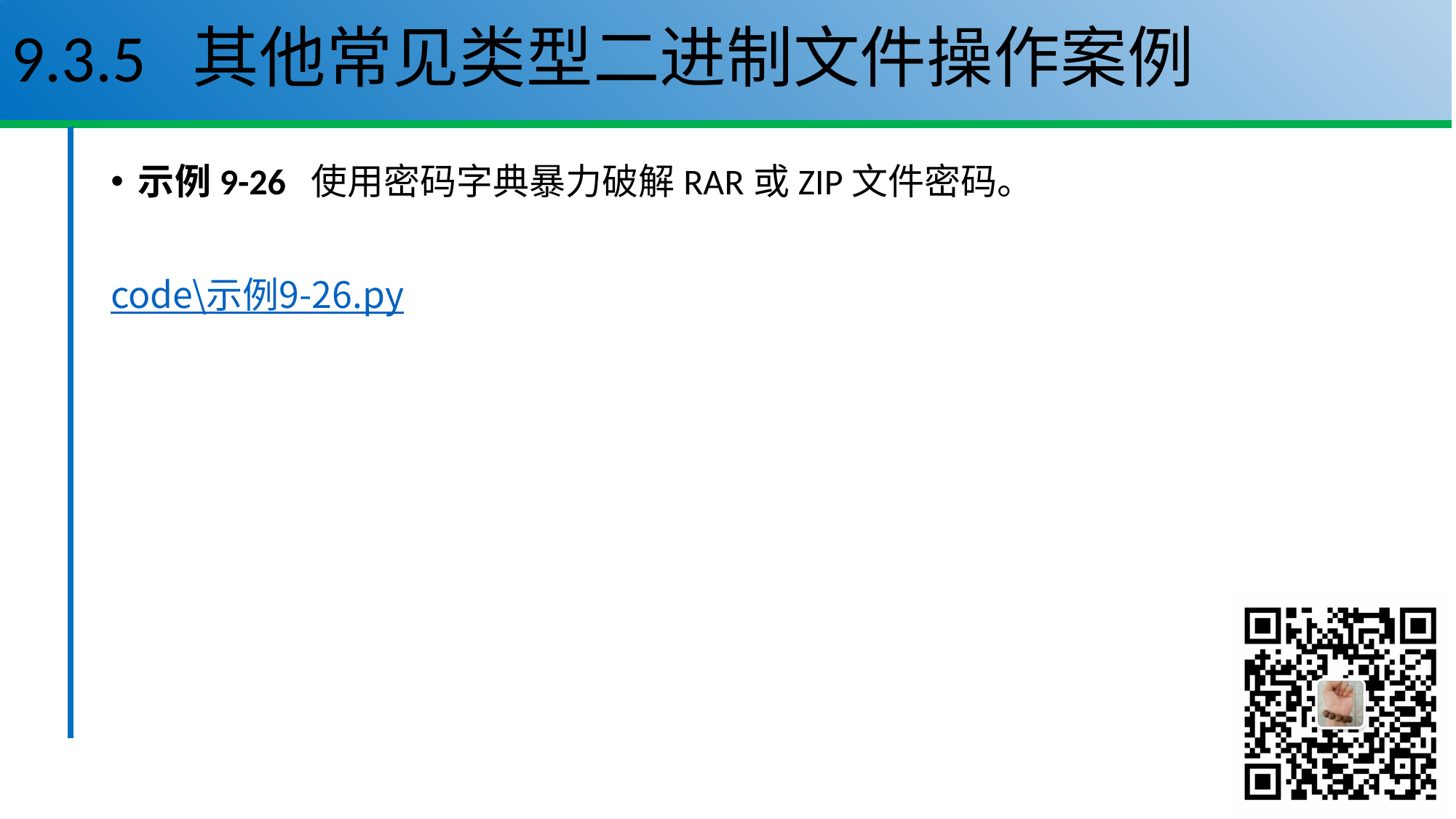

# 9.3.5  其他常见类型二进制文件操作案例
示例9-26  使用密码字典暴力破解RAR或ZIP文件密码。

code\示例9-26.py
43